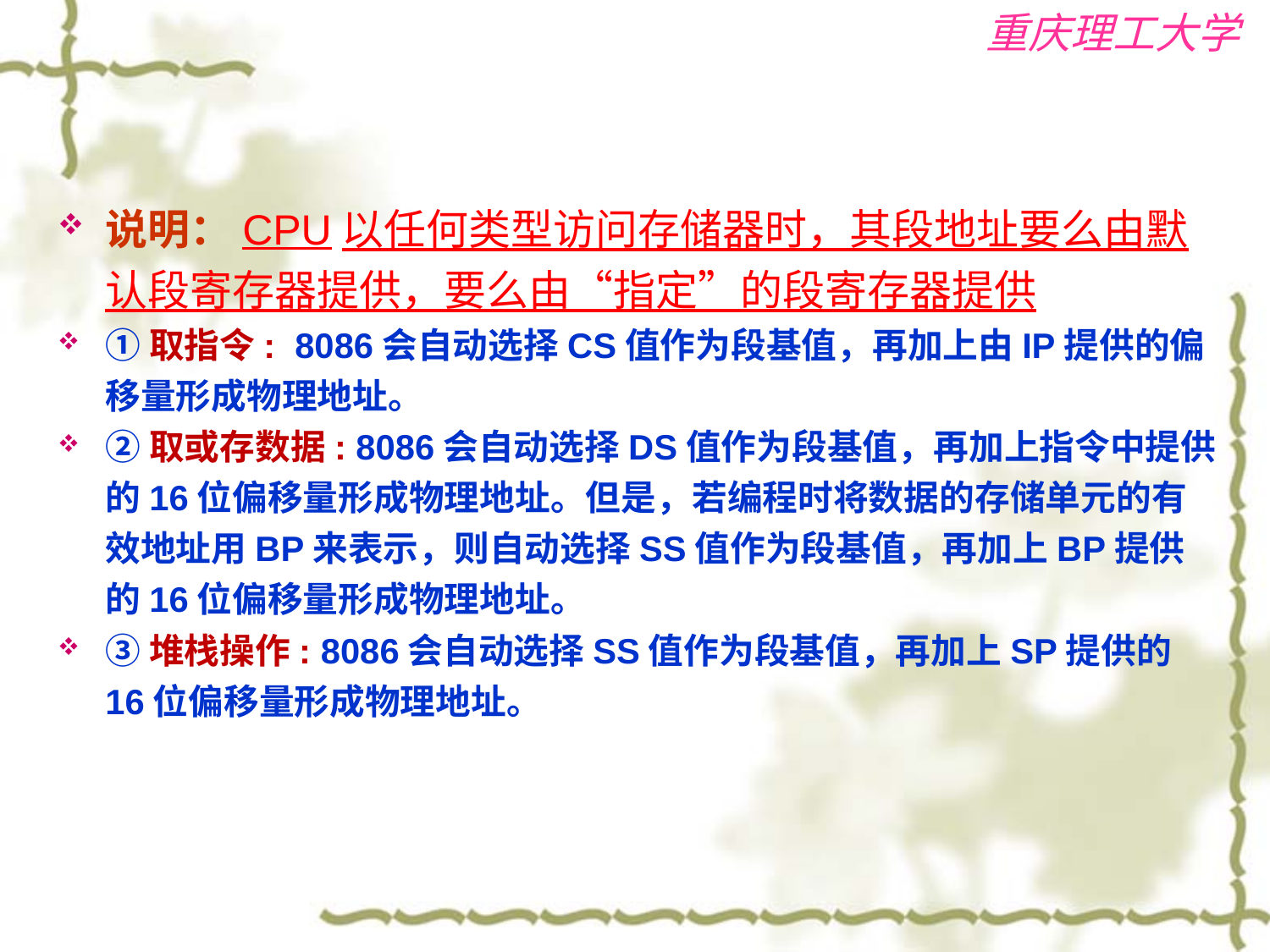

说明：CPU以任何类型访问存储器时，其段地址要么由默认段寄存器提供，要么由“指定”的段寄存器提供
①取指令:  8086会自动选择CS值作为段基值，再加上由IP提供的偏移量形成物理地址。
②取或存数据: 8086会自动选择DS值作为段基值，再加上指令中提供的16位偏移量形成物理地址。但是，若编程时将数据的存储单元的有效地址用BP来表示，则自动选择SS值作为段基值，再加上BP提供的16位偏移量形成物理地址。
③堆栈操作: 8086会自动选择SS值作为段基值，再加上SP提供的16位偏移量形成物理地址。